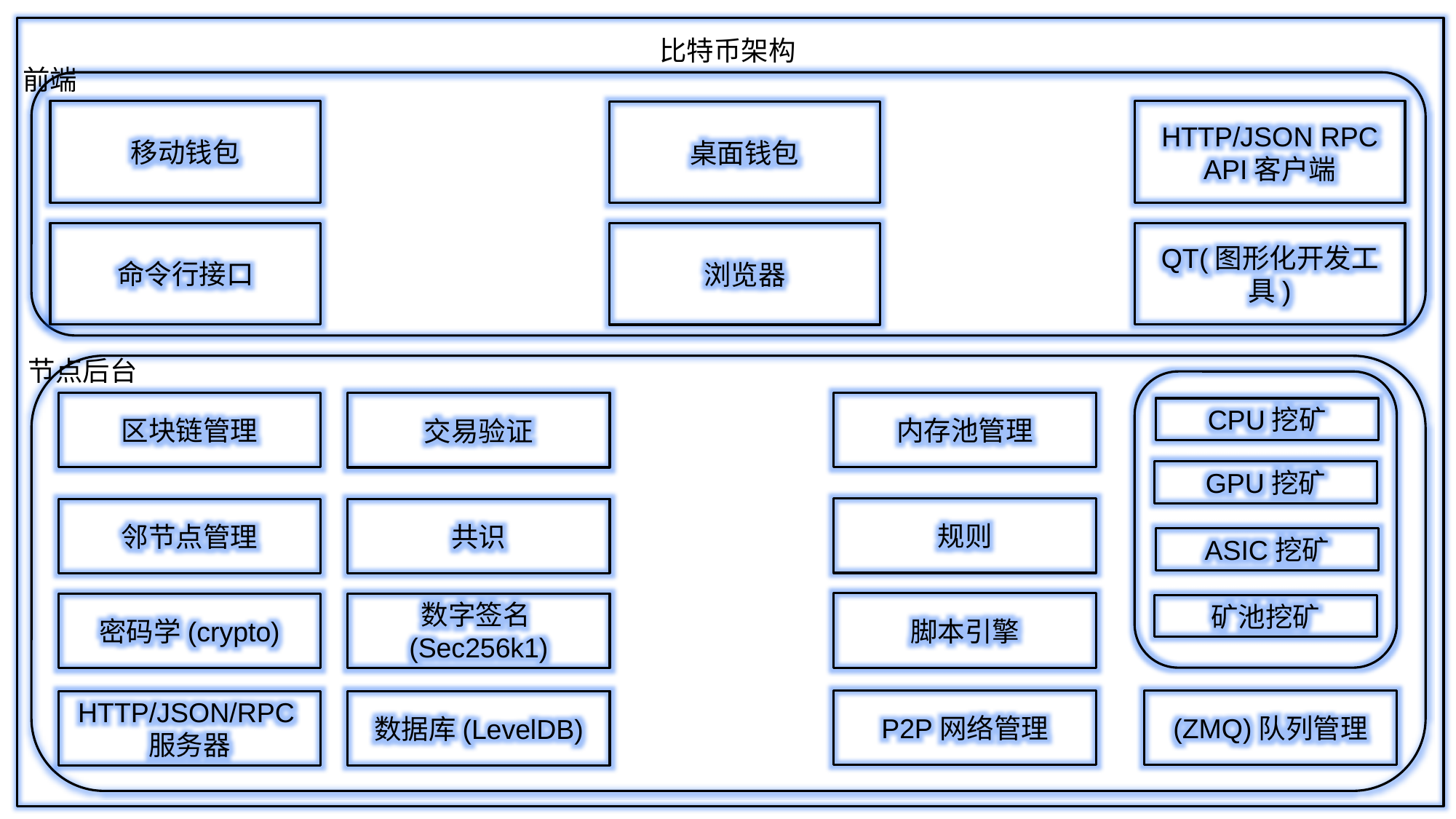

比特币架构
前端

移动钱包
HTTP/JSON RPC API客户端
桌面钱包
命令行接口
QT(图形化开发工具)
浏览器
节点后台

区块链管理
内存池管理
交易验证
CPU挖矿
GPU挖矿
规则
邻节点管理
共识
ASIC挖矿
脚本引擎
密码学(crypto)
数字签名(Sec256k1)
矿池挖矿
P2P网络管理
(ZMQ)队列管理
HTTP/JSON/RPC服务器
数据库(LevelDB)